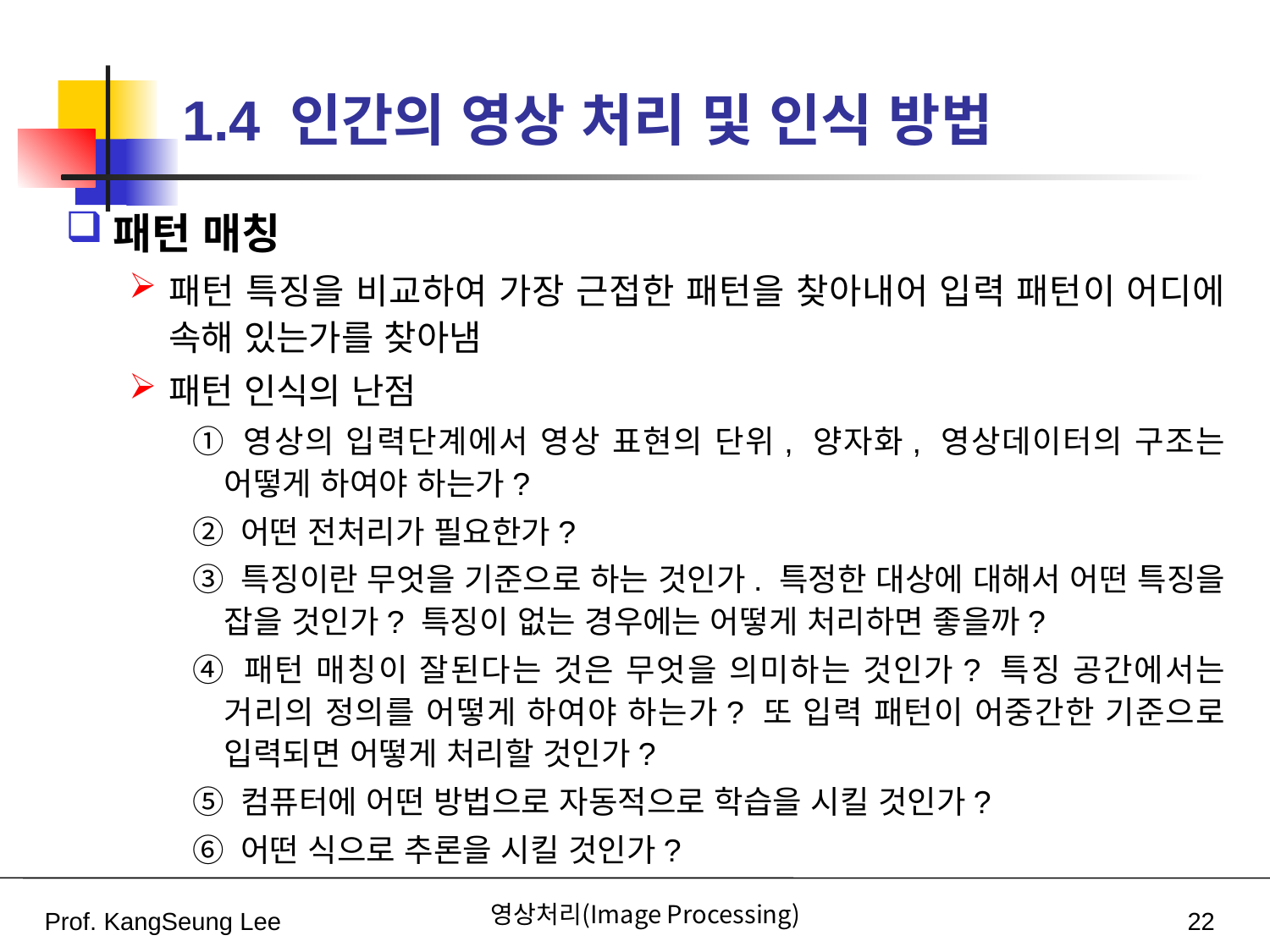

# 1.4 인간의 영상 처리 및 인식 방법
패턴 매칭
패턴 특징을 비교하여 가장 근접한 패턴을 찾아내어 입력 패턴이 어디에 속해 있는가를 찾아냄
패턴 인식의 난점
① 영상의 입력단계에서 영상 표현의 단위, 양자화, 영상데이터의 구조는 어떻게 하여야 하는가?
② 어떤 전처리가 필요한가?
③ 특징이란 무엇을 기준으로 하는 것인가. 특정한 대상에 대해서 어떤 특징을 잡을 것인가? 특징이 없는 경우에는 어떻게 처리하면 좋을까?
④ 패턴 매칭이 잘된다는 것은 무엇을 의미하는 것인가? 특징 공간에서는 거리의 정의를 어떻게 하여야 하는가? 또 입력 패턴이 어중간한 기준으로 입력되면 어떻게 처리할 것인가?
⑤ 컴퓨터에 어떤 방법으로 자동적으로 학습을 시킬 것인가?
⑥ 어떤 식으로 추론을 시킬 것인가?
Prof. KangSeung Lee
영상처리(Image Processing)
22